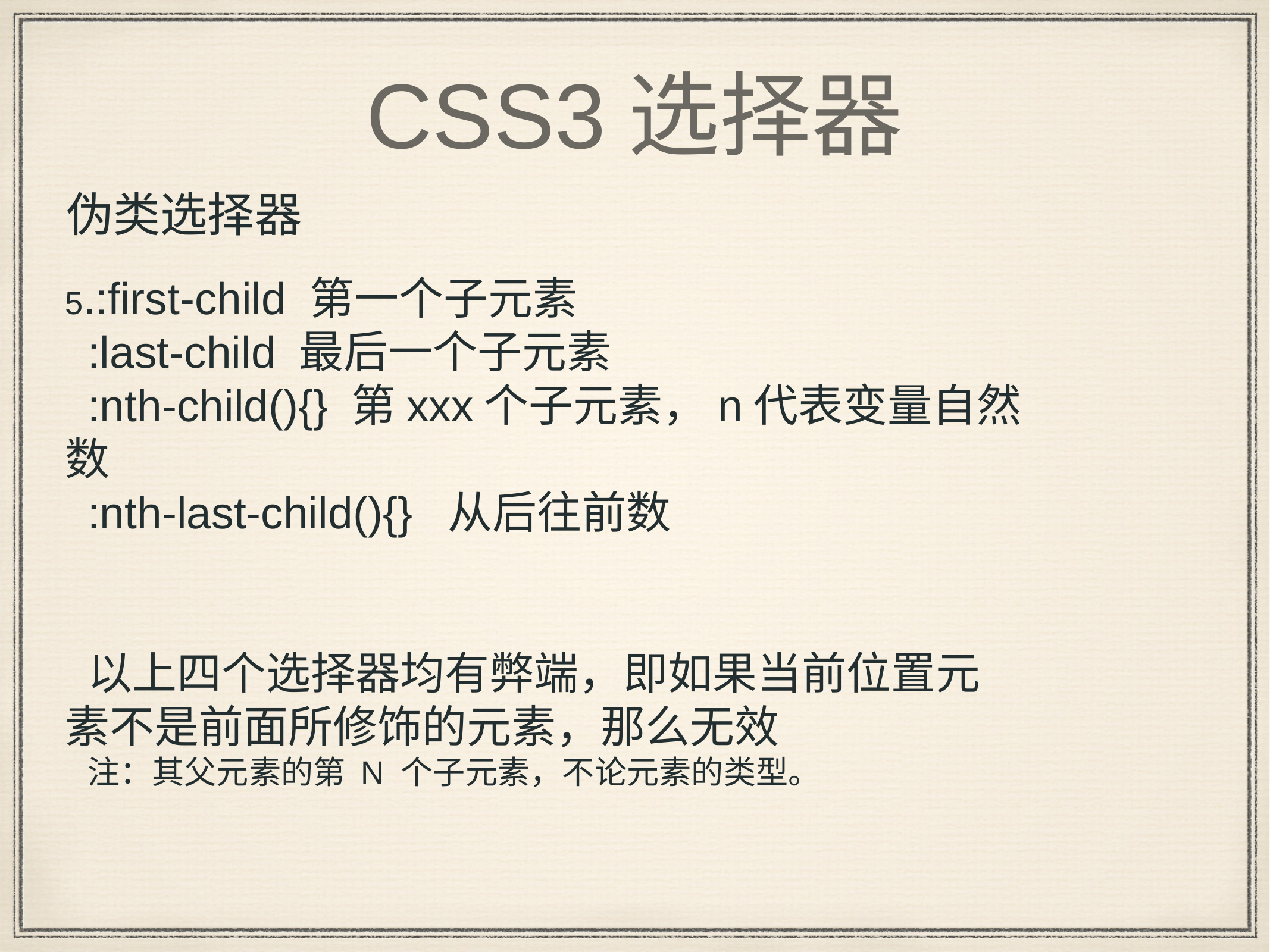

# CSS3选择器
伪类选择器
5.:first-child 第一个子元素
:last-child 最后一个子元素
:nth-child(){} 第xxx个子元素，n代表变量自然数
:nth-last-child(){}  从后往前数

以上四个选择器均有弊端，即如果当前位置元素不是前面所修饰的元素，那么无效
注：其父元素的第 N 个子元素，不论元素的类型。